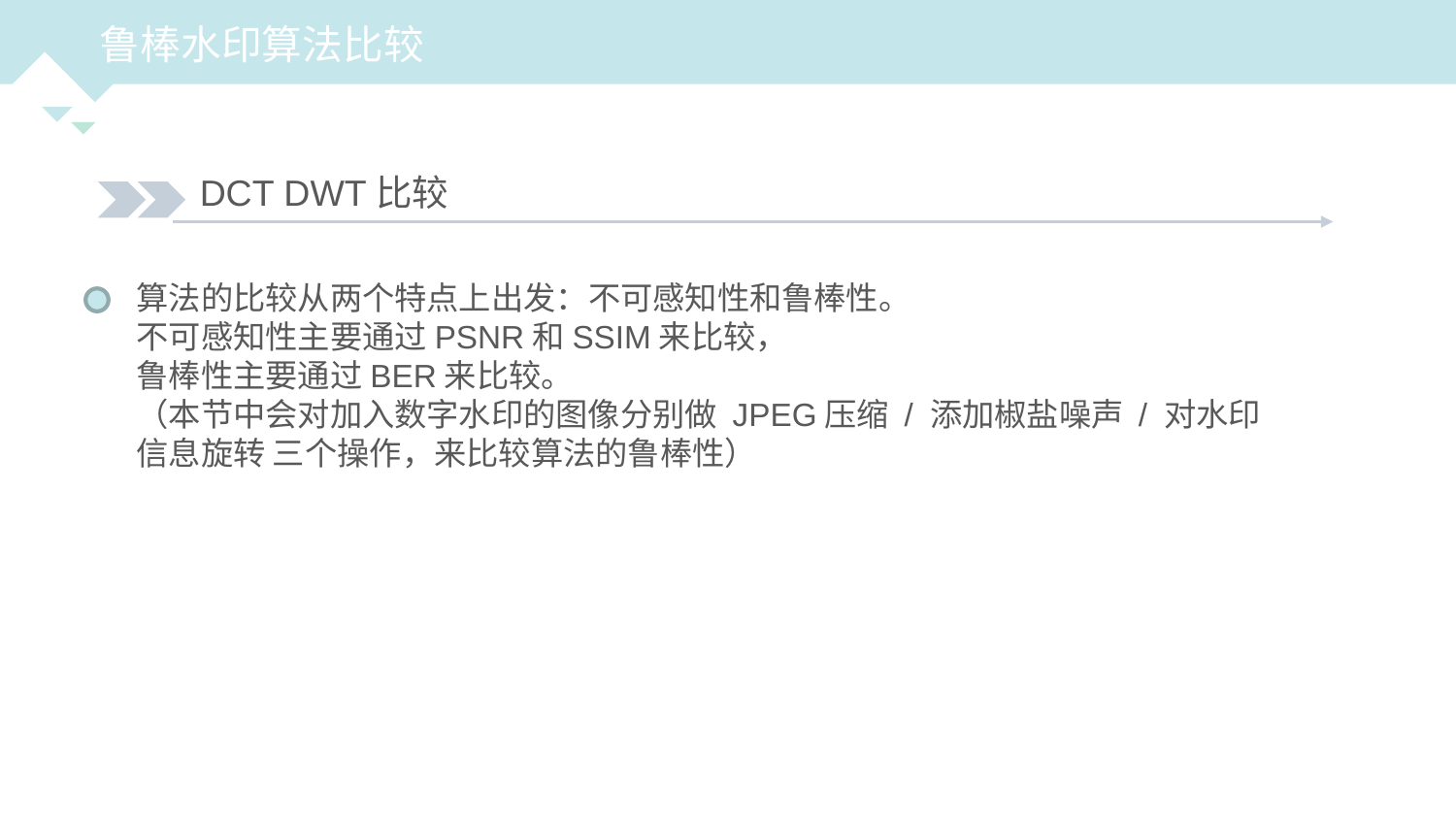

鲁棒水印算法比较
DCT DWT比较

算法的比较从两个特点上出发：不可感知性和鲁棒性。
不可感知性主要通过PSNR和SSIM来比较，
鲁棒性主要通过BER来比较。
（本节中会对加入数字水印的图像分别做 JPEG压缩 / 添加椒盐噪声 / 对水印信息旋转 三个操作，来比较算法的鲁棒性）